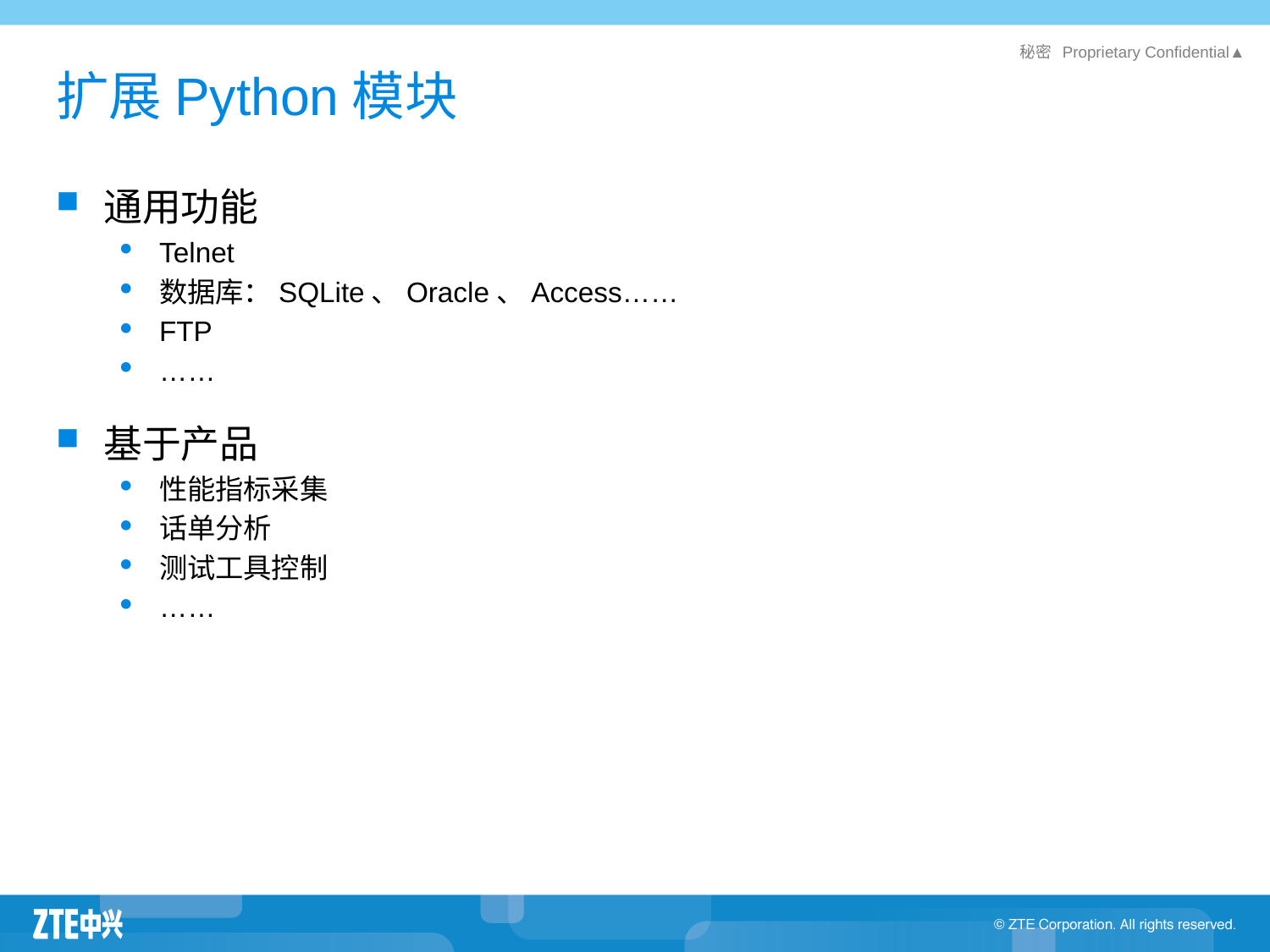

# 扩展Python模块
通用功能
Telnet
数据库：SQLite、Oracle、Access……
FTP
……

基于产品
性能指标采集
话单分析
测试工具控制
……